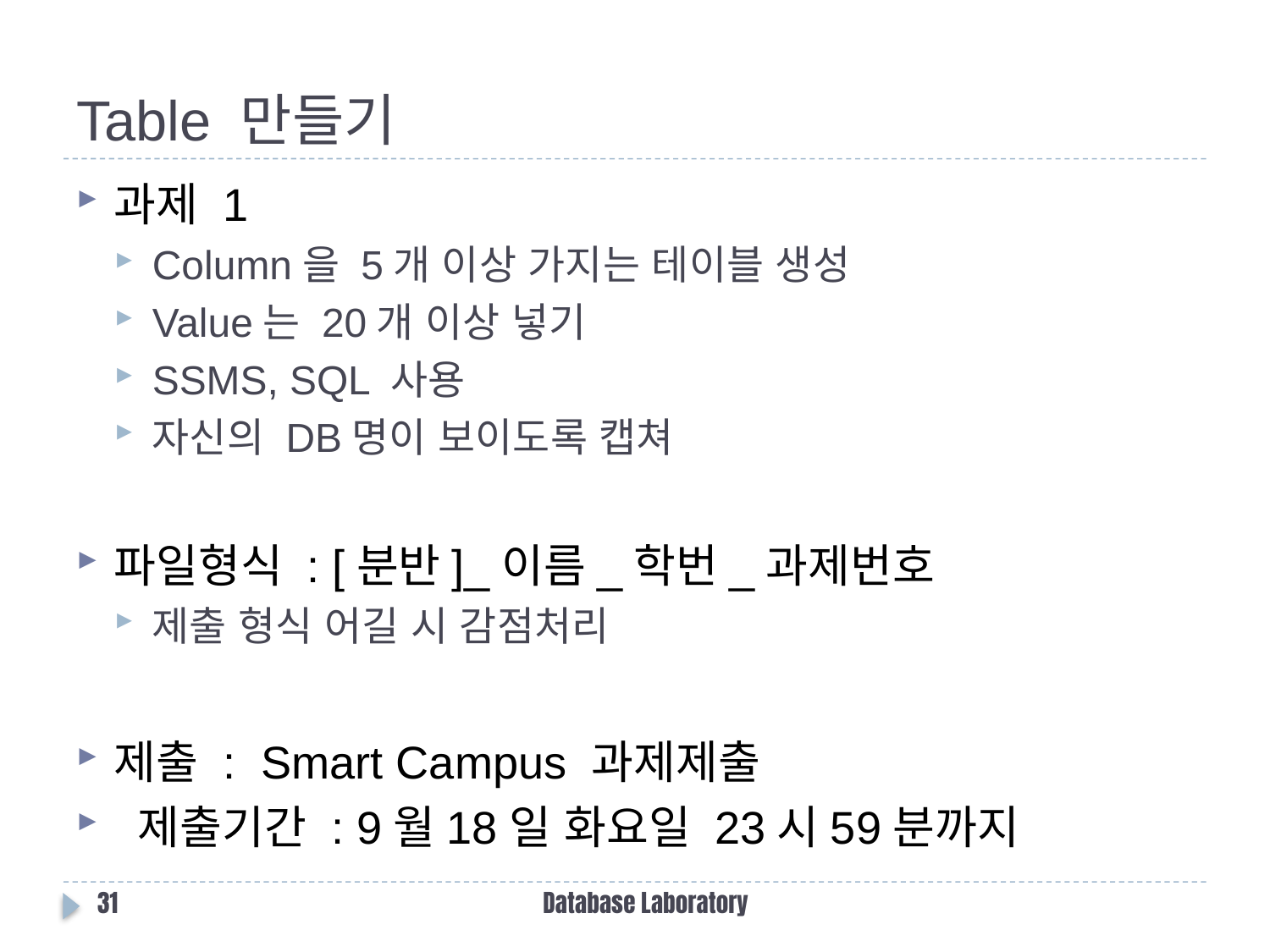

# Table 만들기
과제 1
Column을 5개 이상 가지는 테이블 생성
Value는 20개 이상 넣기
SSMS, SQL 사용
자신의 DB명이 보이도록 캡쳐

파일형식 : [분반]_이름_학번_과제번호
제출 형식 어길 시 감점처리

제출 :  Smart Campus 과제제출
 제출기간 : 9월18일 화요일 23시59분까지

31
Database Laboratory